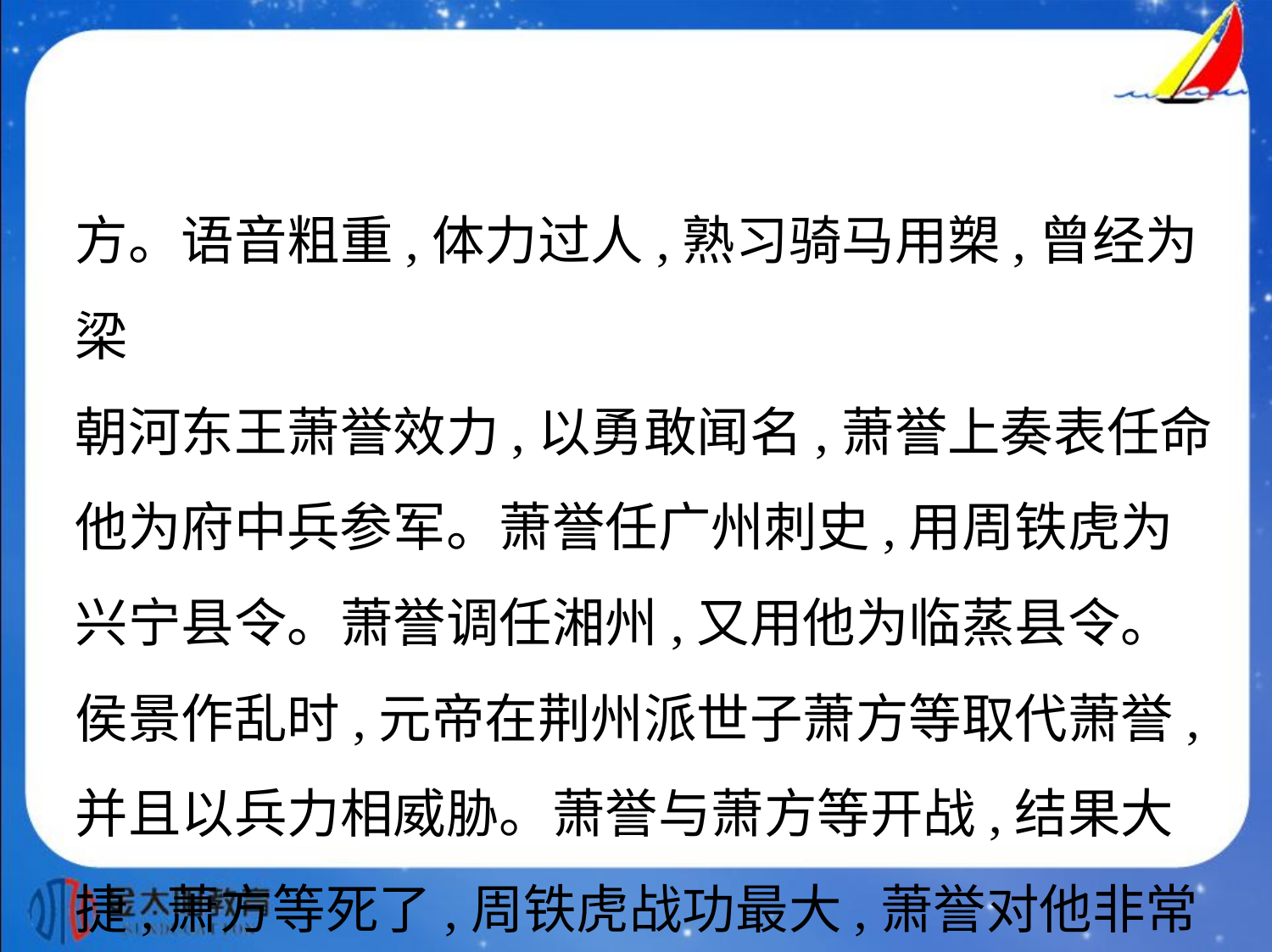

方。语音粗重,体力过人,熟习骑马用槊,曾经为梁
朝河东王萧誉效力,以勇敢闻名,萧誉上奏表任命
他为府中兵参军。萧誉任广州刺史,用周铁虎为
兴宁县令。萧誉调任湘州,又用他为临蒸县令。
侯景作乱时,元帝在荆州派世子萧方等取代萧誉,
并且以兵力相威胁。萧誉与萧方等开战,结果大
捷,萧方等死了,周铁虎战功最大,萧誉对他非常倚